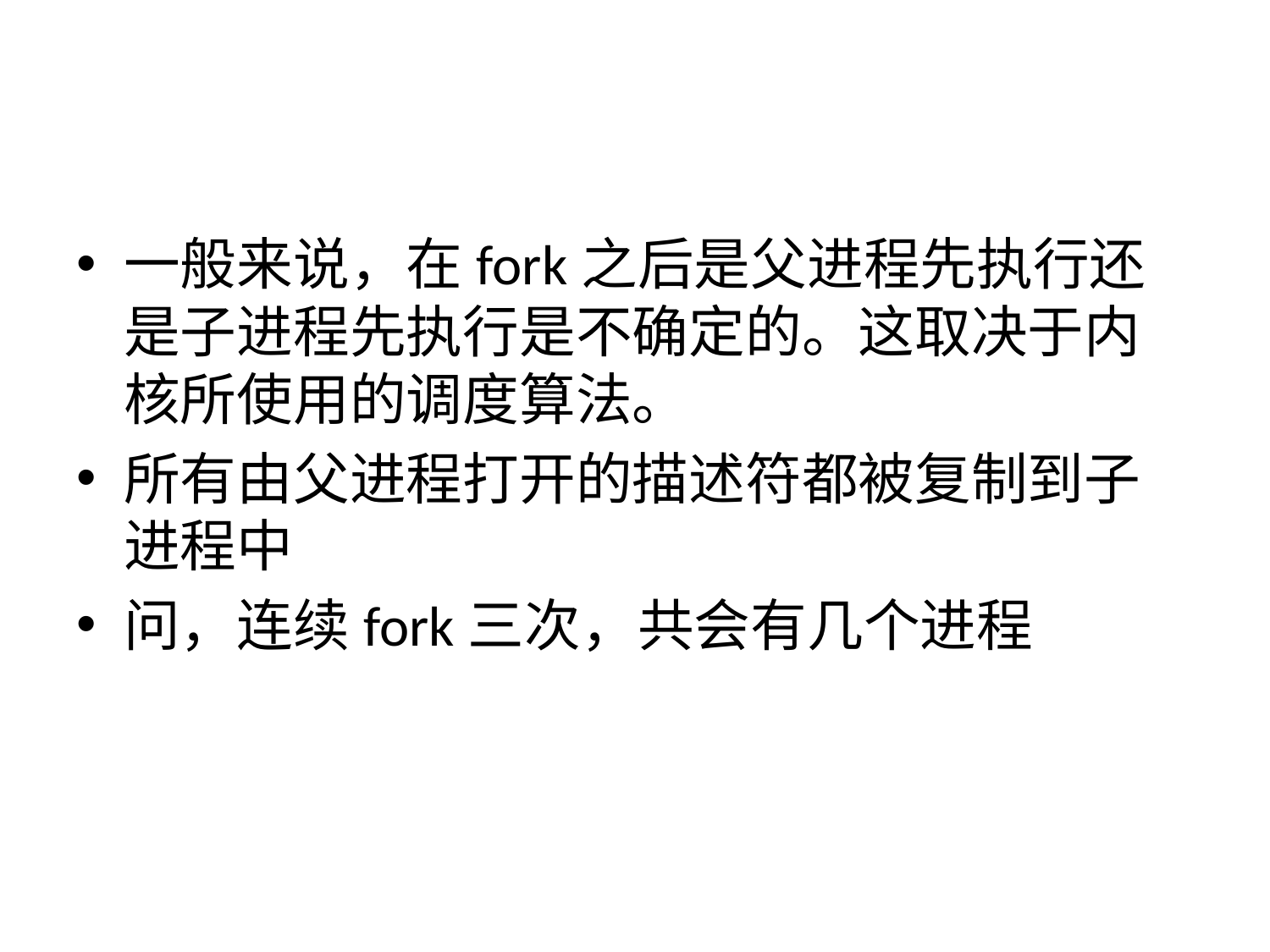

#
一般来说，在fork之后是父进程先执行还是子进程先执行是不确定的。这取决于内核所使用的调度算法。
所有由父进程打开的描述符都被复制到子进程中
问，连续fork三次，共会有几个进程